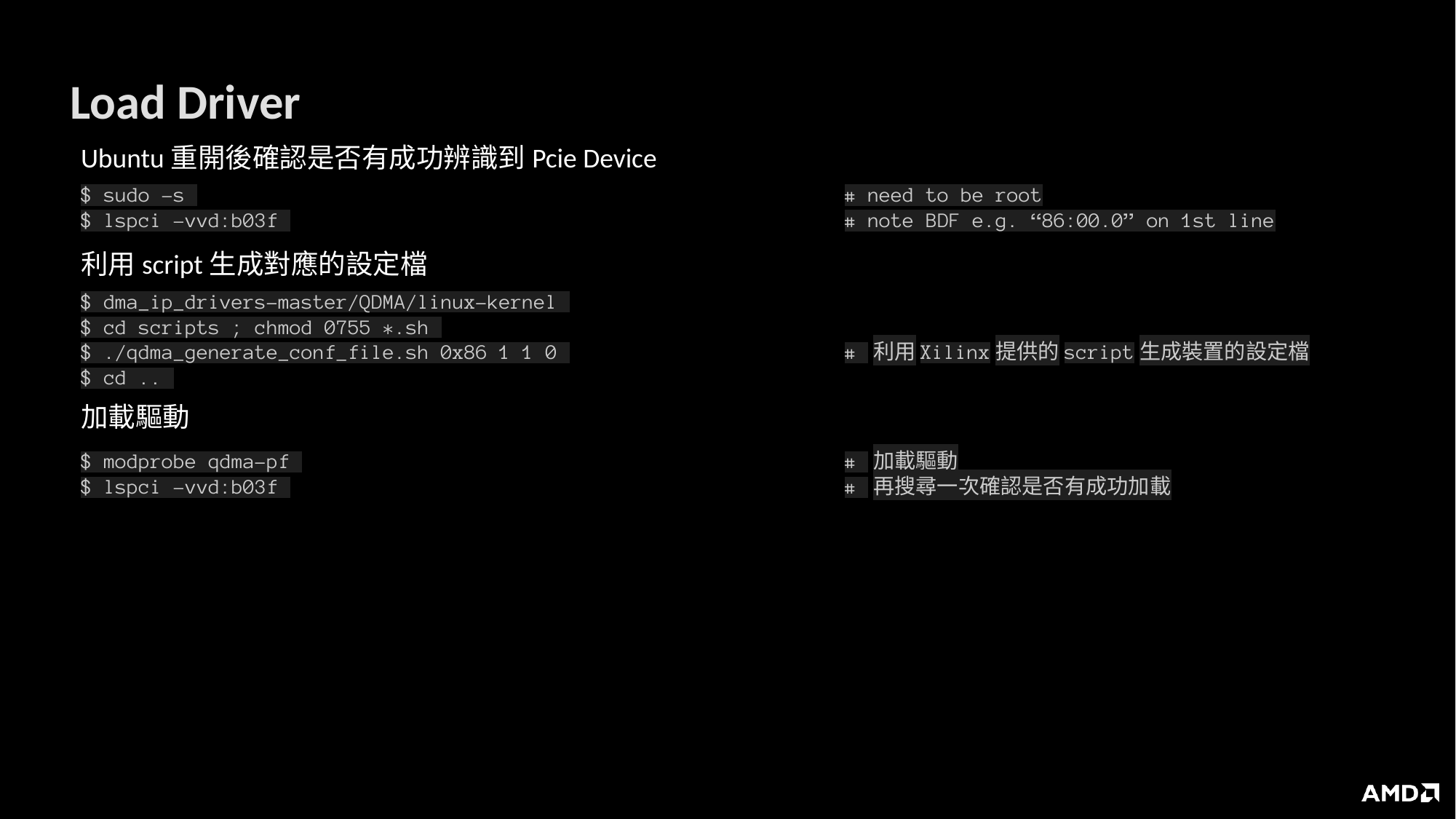

# Load Driver
Ubuntu重開後確認是否有成功辨識到Pcie Device
$ sudo –s 						# need to be root
$ lspci –vvd:b03f 						# note BDF e.g. “86:00.0” on 1st line
利用script生成對應的設定檔
$ dma_ip_drivers-master/QDMA/linux-kernel
$ cd scripts ; chmod 0755 *.sh
$ ./qdma_generate_conf_file.sh 0x86 1 1 0 			# 利用Xilinx提供的script生成裝置的設定檔
$ cd ..
加載驅動
$ modprobe qdma-pf 					# 加載驅動
$ lspci –vvd:b03f 						# 再搜尋一次確認是否有成功加載